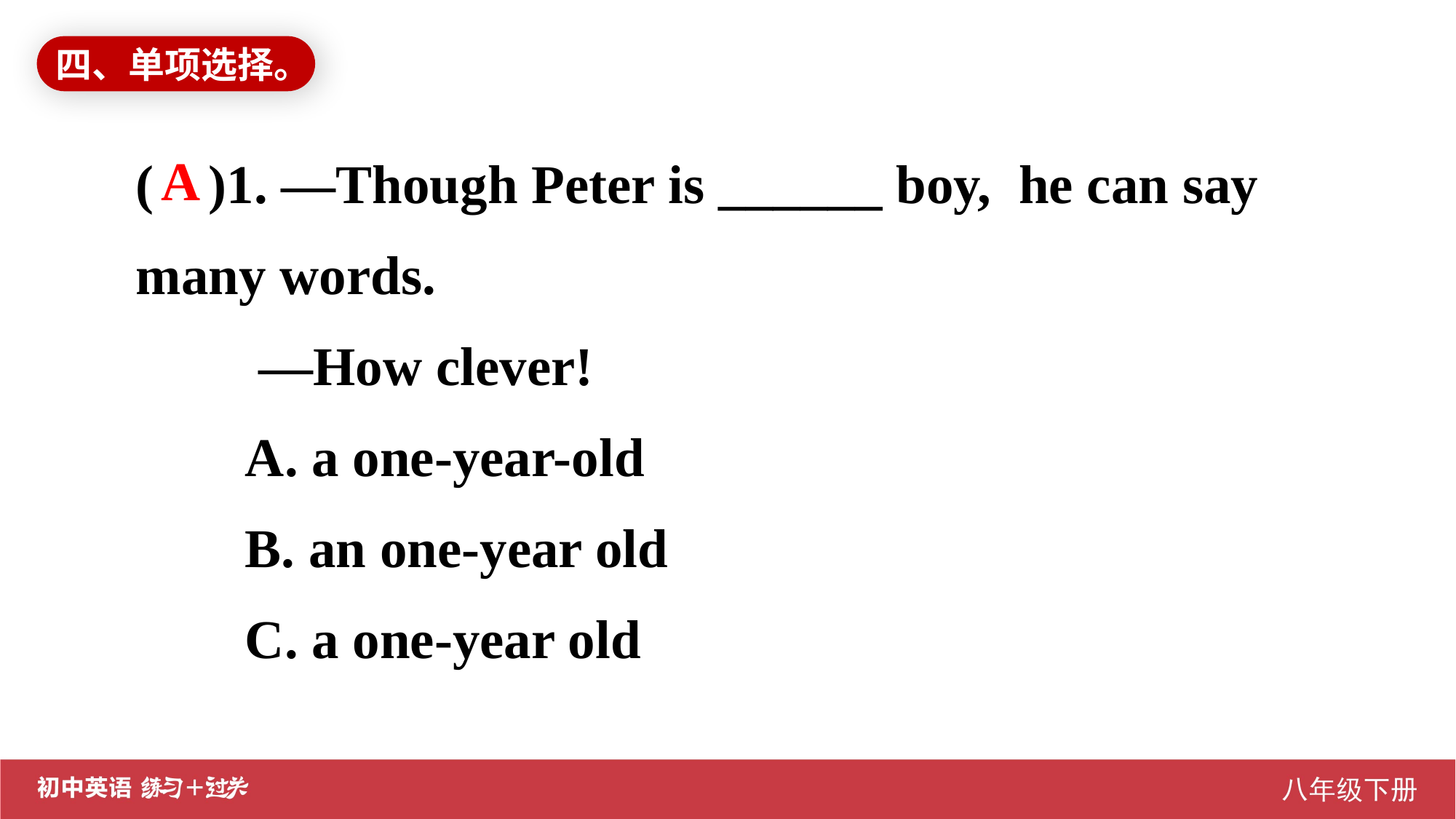

四、单项选择。
(    )1. —Though Peter is ______ boy,  he can say many words.
         —How clever!
A. a one-year-old
B. an one-year old
C. a one-year old
A